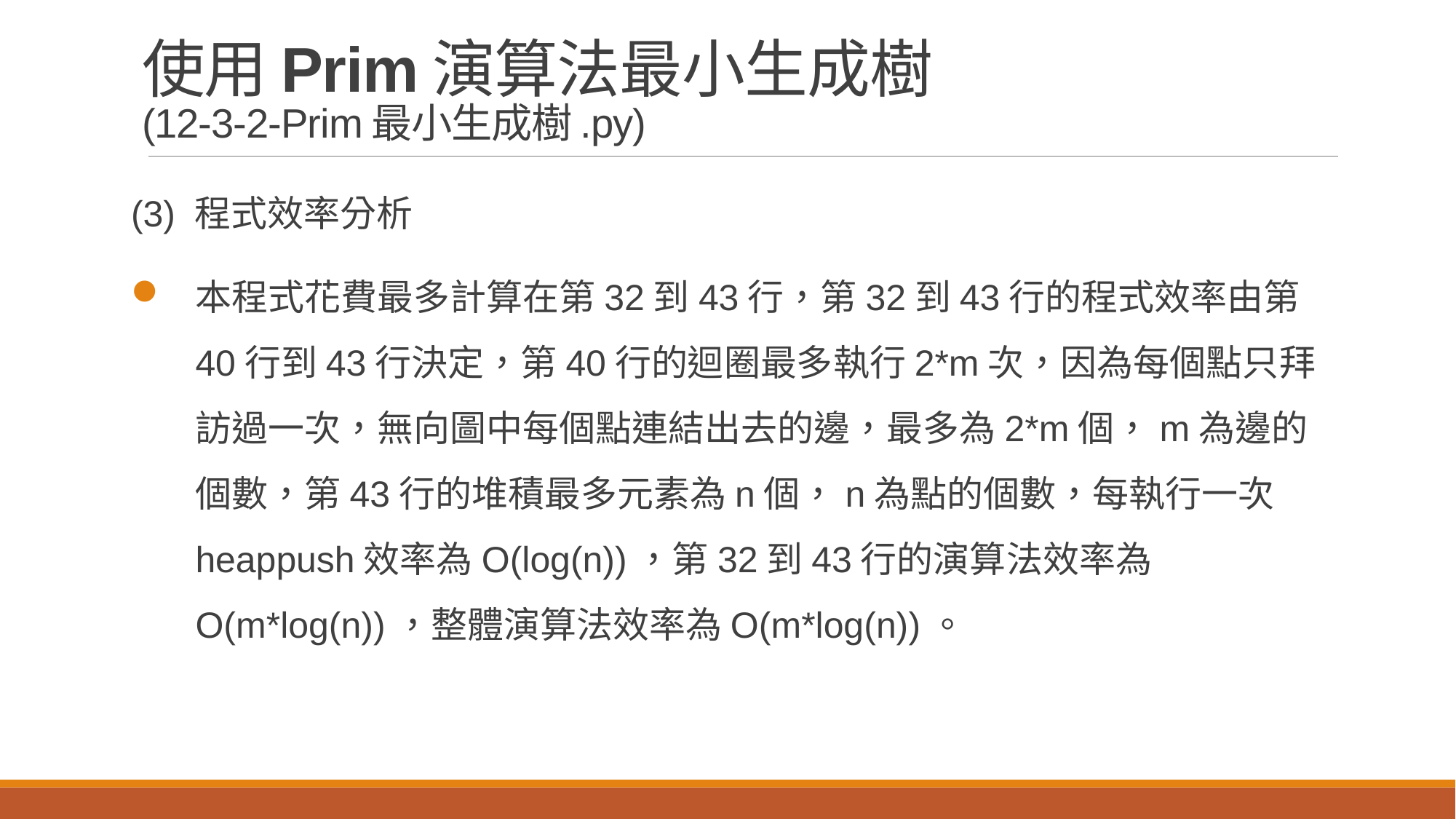

# 使用Prim演算法最小生成樹 (12-3-2-Prim最小生成樹.py)
(3) 程式效率分析
本程式花費最多計算在第32到43行，第32到43行的程式效率由第40行到43行決定，第40行的迴圈最多執行2*m次，因為每個點只拜訪過一次，無向圖中每個點連結出去的邊，最多為2*m個，m為邊的個數，第43行的堆積最多元素為n個，n為點的個數，每執行一次heappush效率為O(log(n))，第32到43行的演算法效率為O(m*log(n))，整體演算法效率為O(m*log(n))。